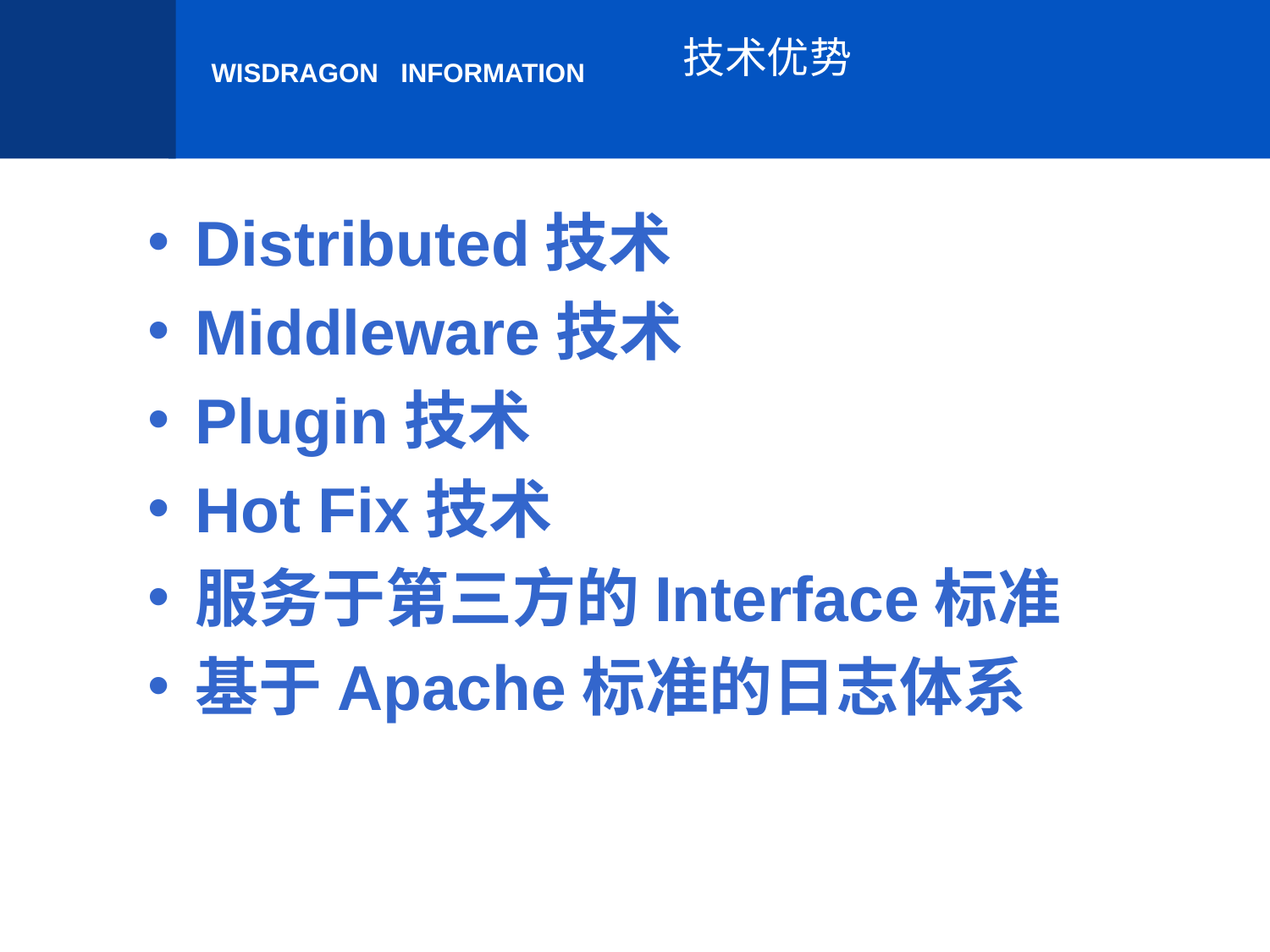

技术优势
Distributed技术
Middleware技术
Plugin技术
Hot Fix技术
服务于第三方的Interface标准
基于Apache标准的日志体系